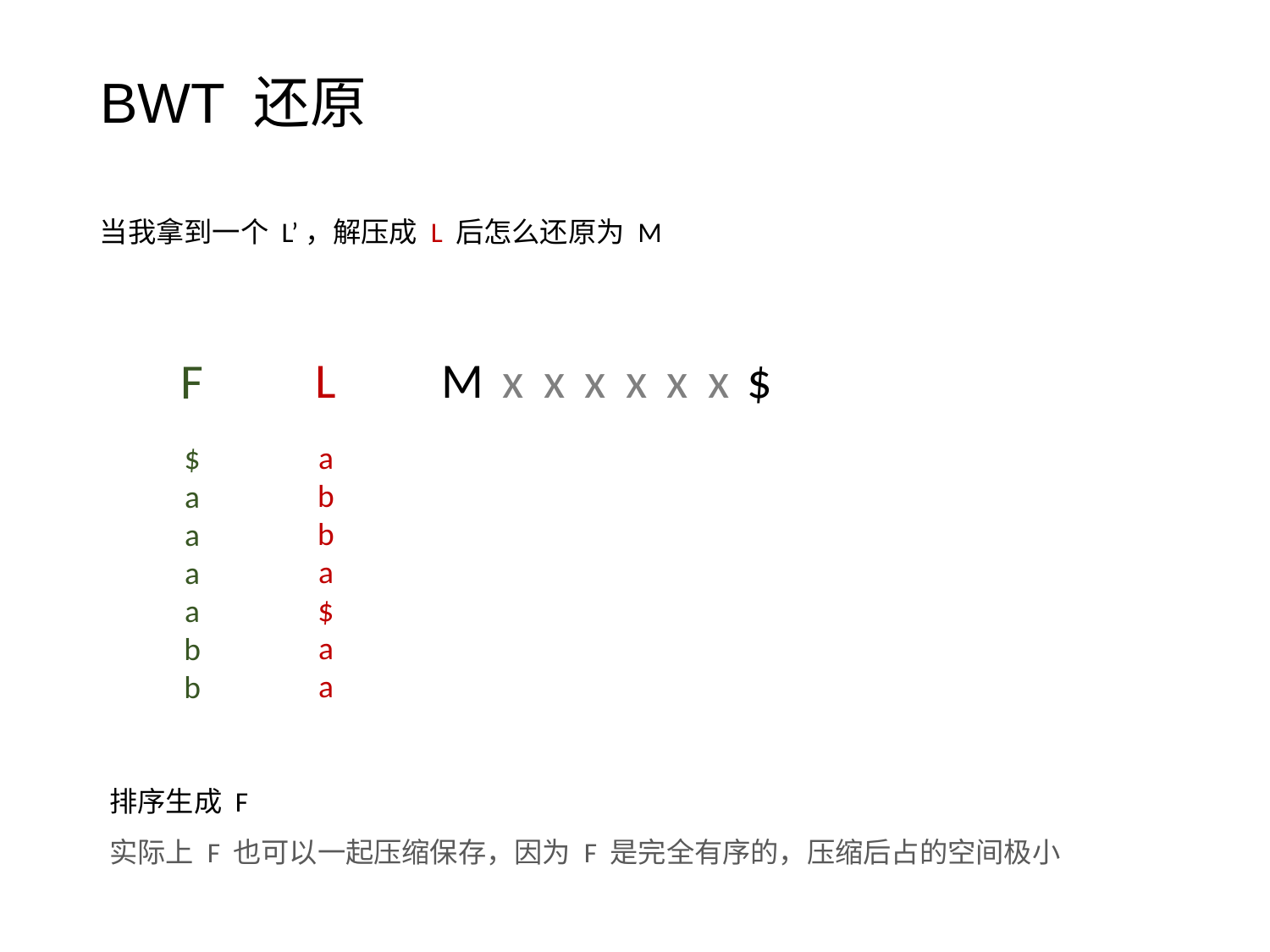

# BWT 还原

当我拿到一个 L’，解压成 L 后怎么还原为 M
x
a
b
$
x
a
b
$
x
a
b
$
x
a
b
$
x
a
b
$
x
a
b
$
$
L

a
b
b
a
$
a
a
M
F

$
a
a
a
a
b
b
排序生成 F
实际上 F 也可以一起压缩保存，因为 F 是完全有序的，压缩后占的空间极小